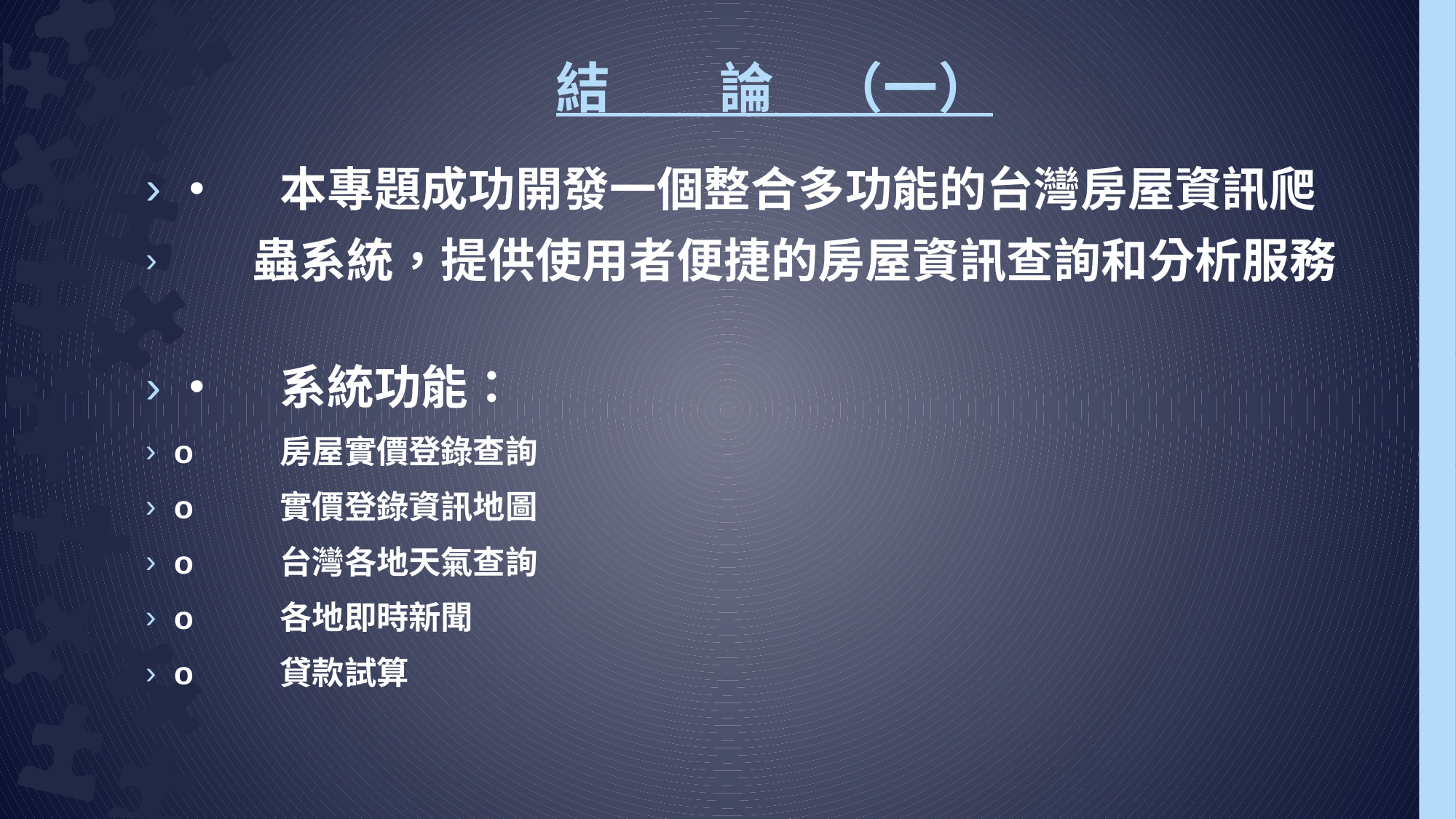

# 結　　論　（一）
•	本專題成功開發一個整合多功能的台灣房屋資訊爬
　　 蟲系統，提供使用者便捷的房屋資訊查詢和分析服務

•	系統功能：
o	房屋實價登錄查詢
o	實價登錄資訊地圖
o	台灣各地天氣查詢
o	各地即時新聞
o	貸款試算